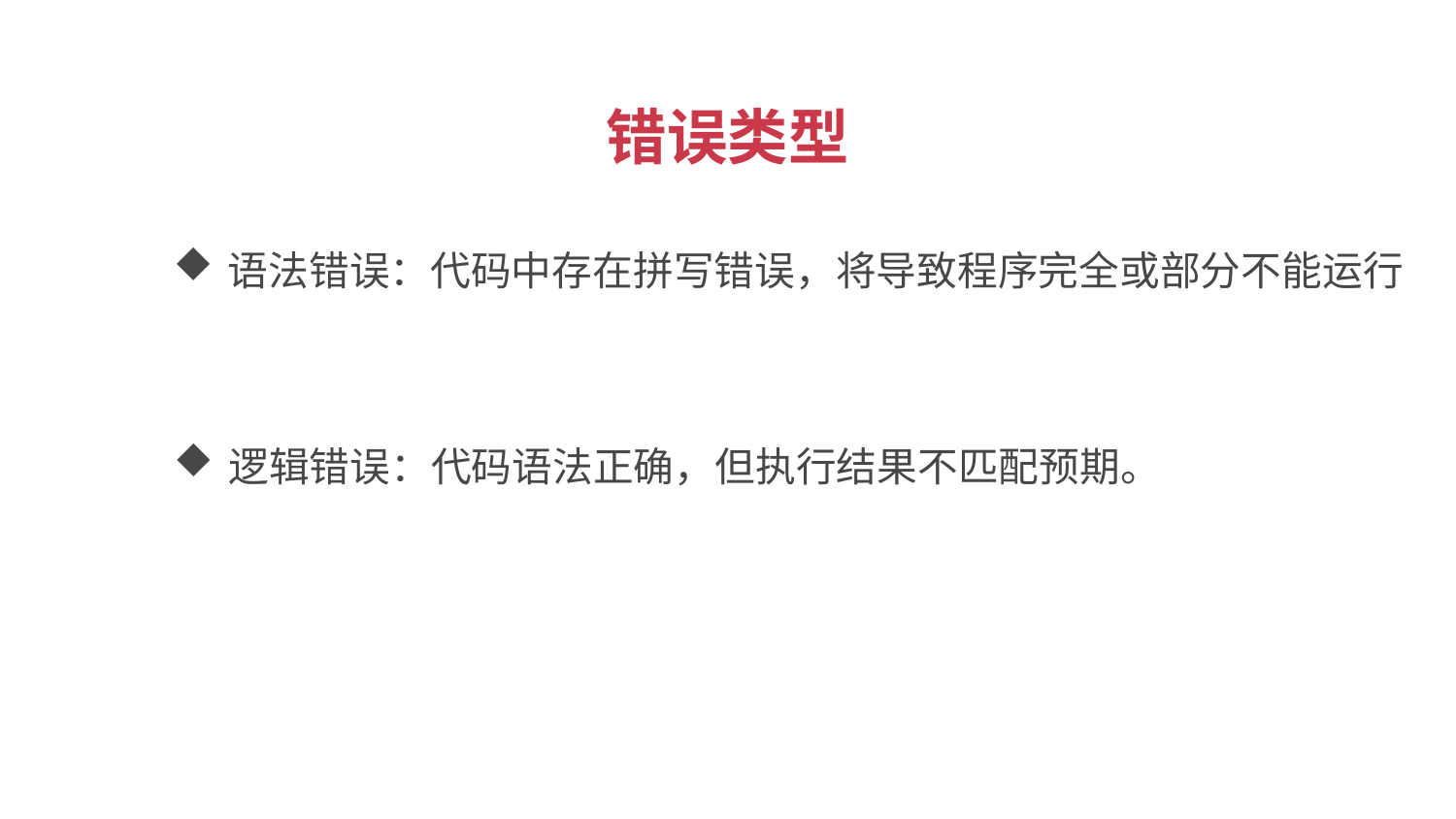

错误类型
语法错误：代码中存在拼写错误，将导致程序完全或部分不能运行
逻辑错误：代码语法正确，但执行结果不匹配预期。